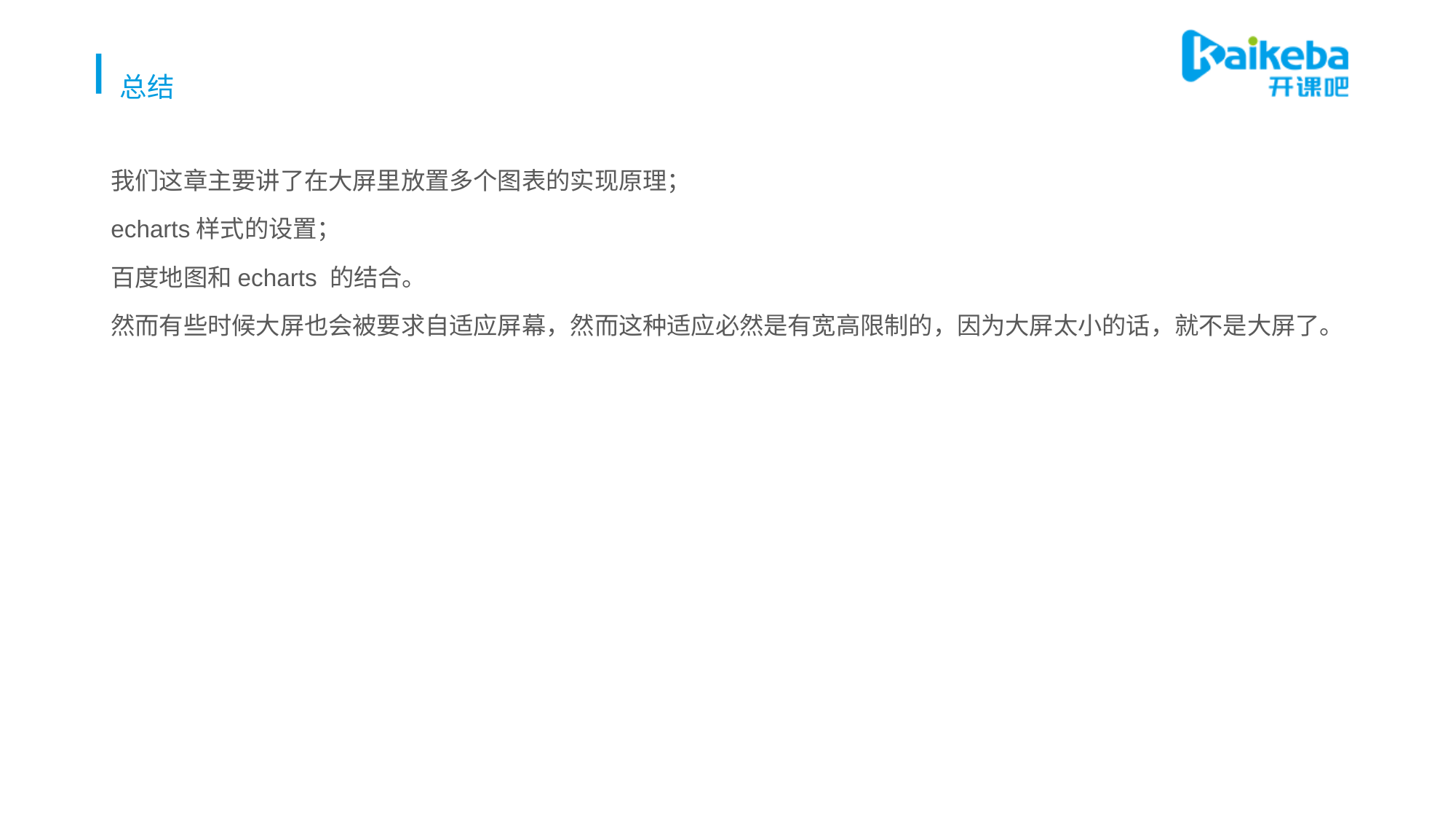

# 总结
我们这章主要讲了在大屏里放置多个图表的实现原理；
echarts样式的设置；
百度地图和echarts 的结合。
然而有些时候大屏也会被要求自适应屏幕，然而这种适应必然是有宽高限制的，因为大屏太小的话，就不是大屏了。